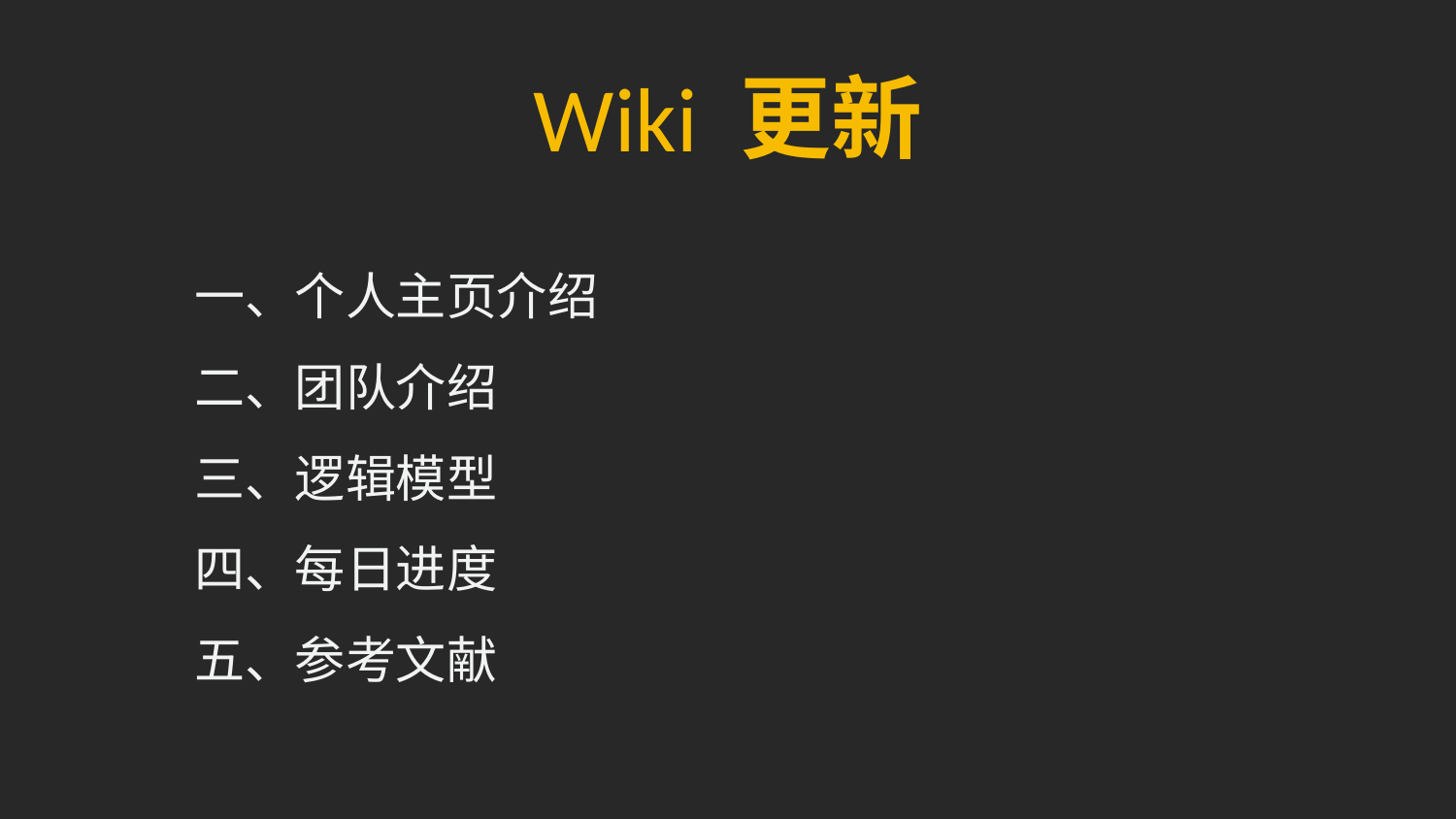

# Wiki 更新
一、个人主页介绍
二、团队介绍
三、逻辑模型
四、每日进度
五、参考文献